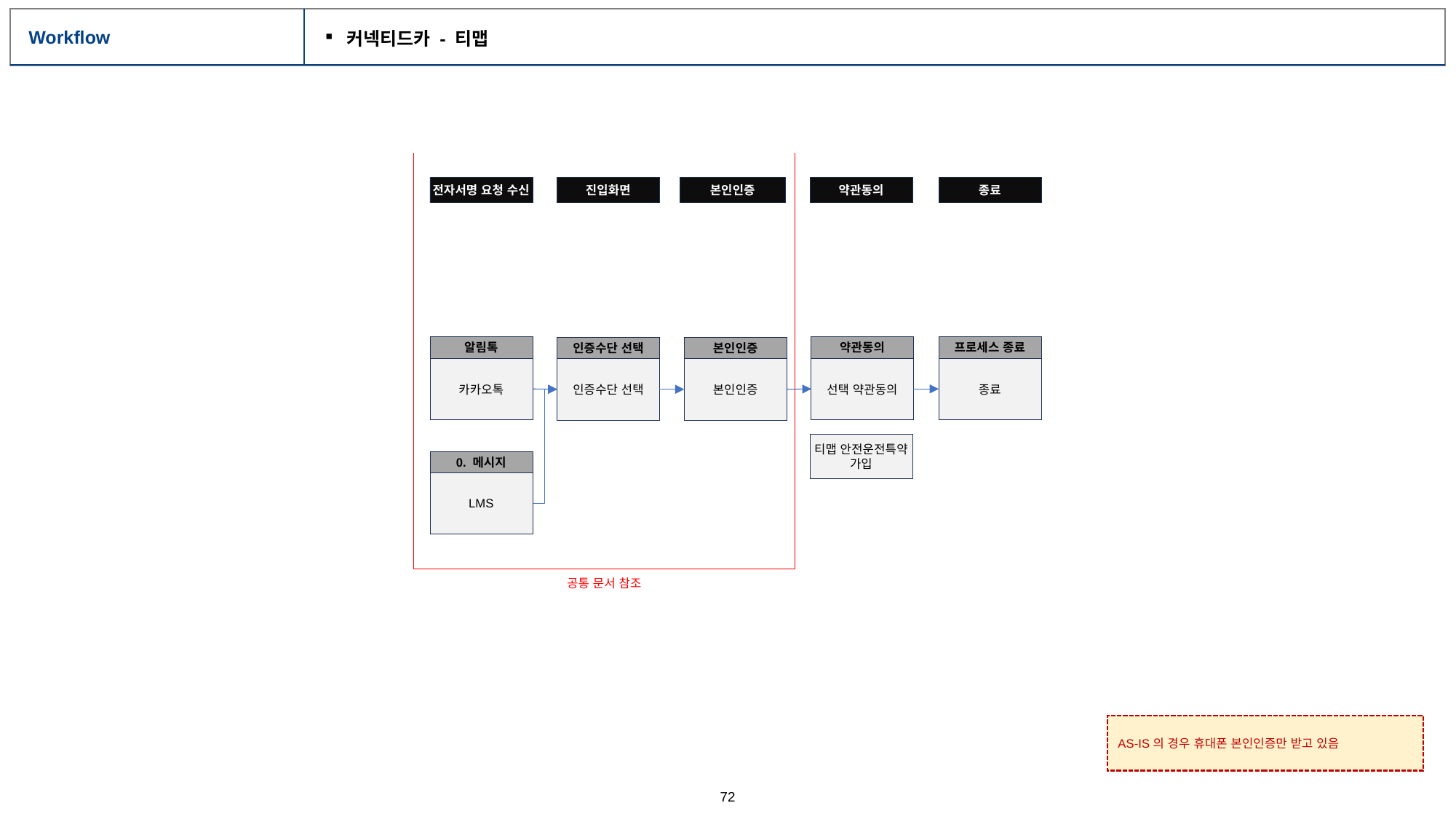

# Workflow
커넥티드카 - 티맵

전자서명 요청 수신
진입화면
본인인증
약관동의
종료
약관동의
선택 약관동의
프로세스 종료
종료
알림톡
카카오톡
인증수단 선택
인증수단 선택
본인인증
본인인증
티맵 안전운전특약
가입
0. 메시지
LMS
공통 문서 참조
AS-IS의 경우 휴대폰 본인인증만 받고 있음